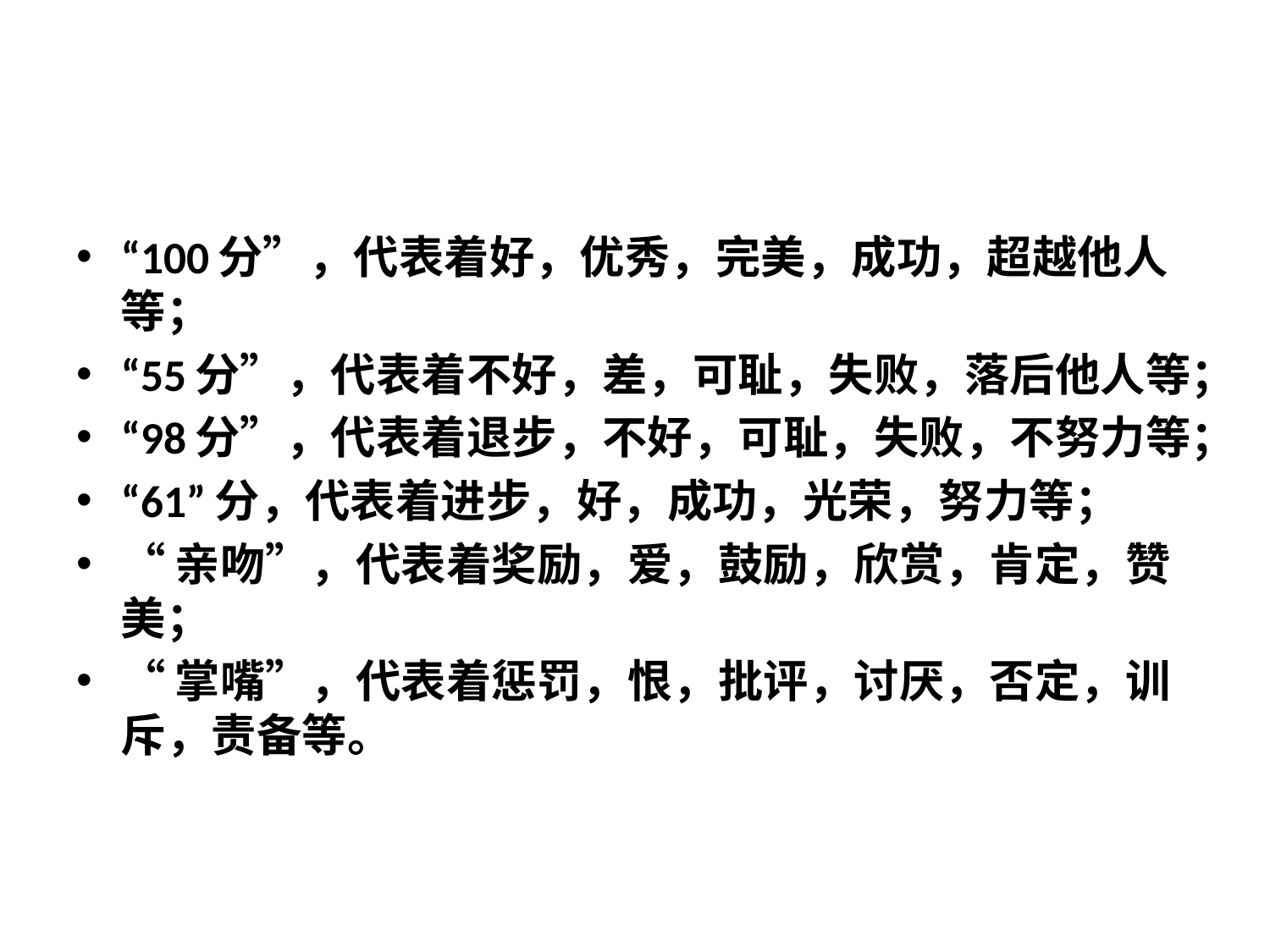

#
“100分”，代表着好，优秀，完美，成功，超越他人等；
“55分”，代表着不好，差，可耻，失败，落后他人等；
“98分”，代表着退步，不好，可耻，失败，不努力等；
“61”分，代表着进步，好，成功，光荣，努力等；
“亲吻”，代表着奖励，爱，鼓励，欣赏，肯定，赞美；
“掌嘴”，代表着惩罚，恨，批评，讨厌，否定，训斥，责备等。